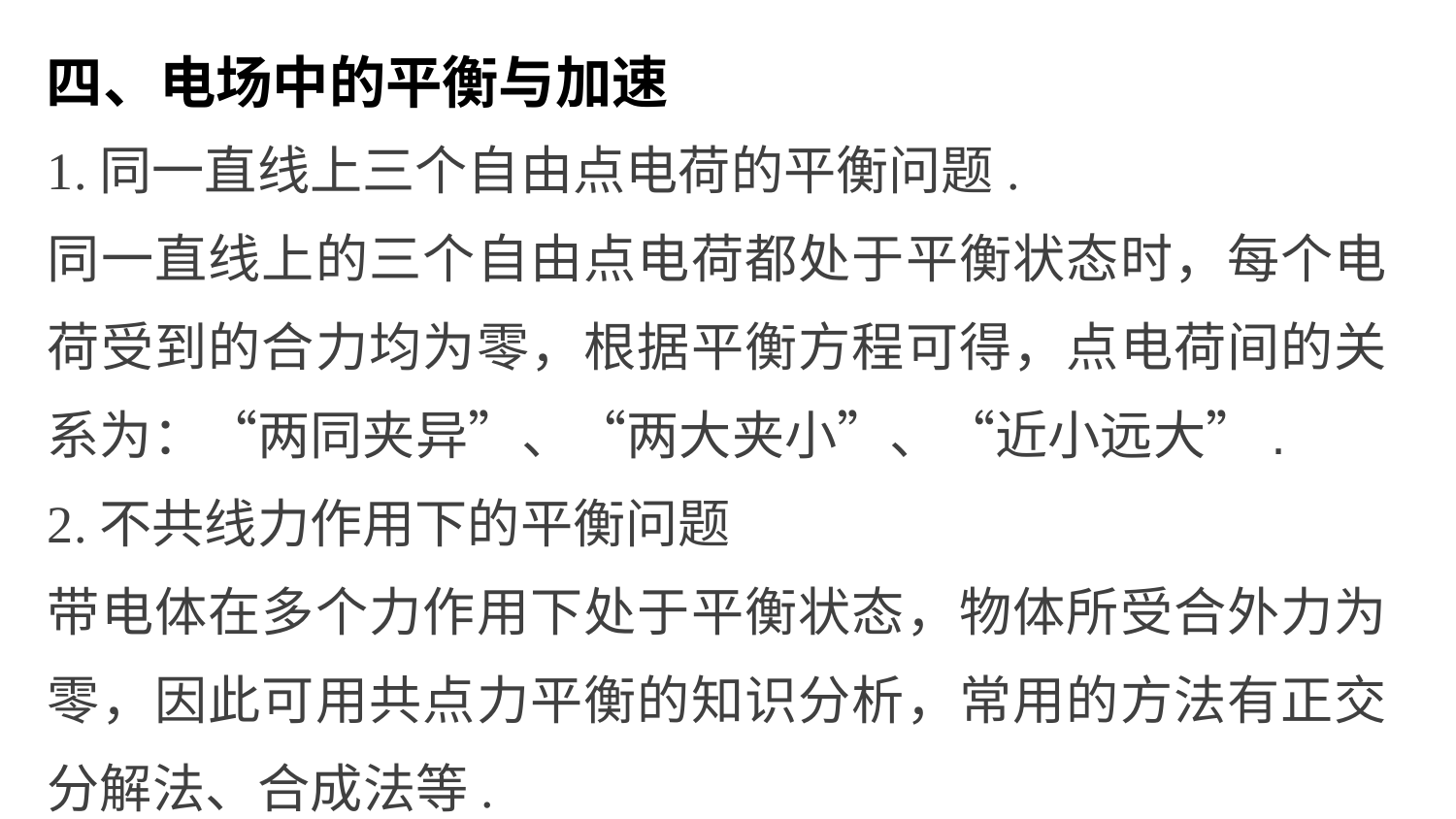

四、电场中的平衡与加速
1.同一直线上三个自由点电荷的平衡问题.
同一直线上的三个自由点电荷都处于平衡状态时，每个电荷受到的合力均为零，根据平衡方程可得，点电荷间的关系为：“两同夹异”、“两大夹小”、“近小远大”.
2.不共线力作用下的平衡问题
带电体在多个力作用下处于平衡状态，物体所受合外力为零，因此可用共点力平衡的知识分析，常用的方法有正交分解法、合成法等.